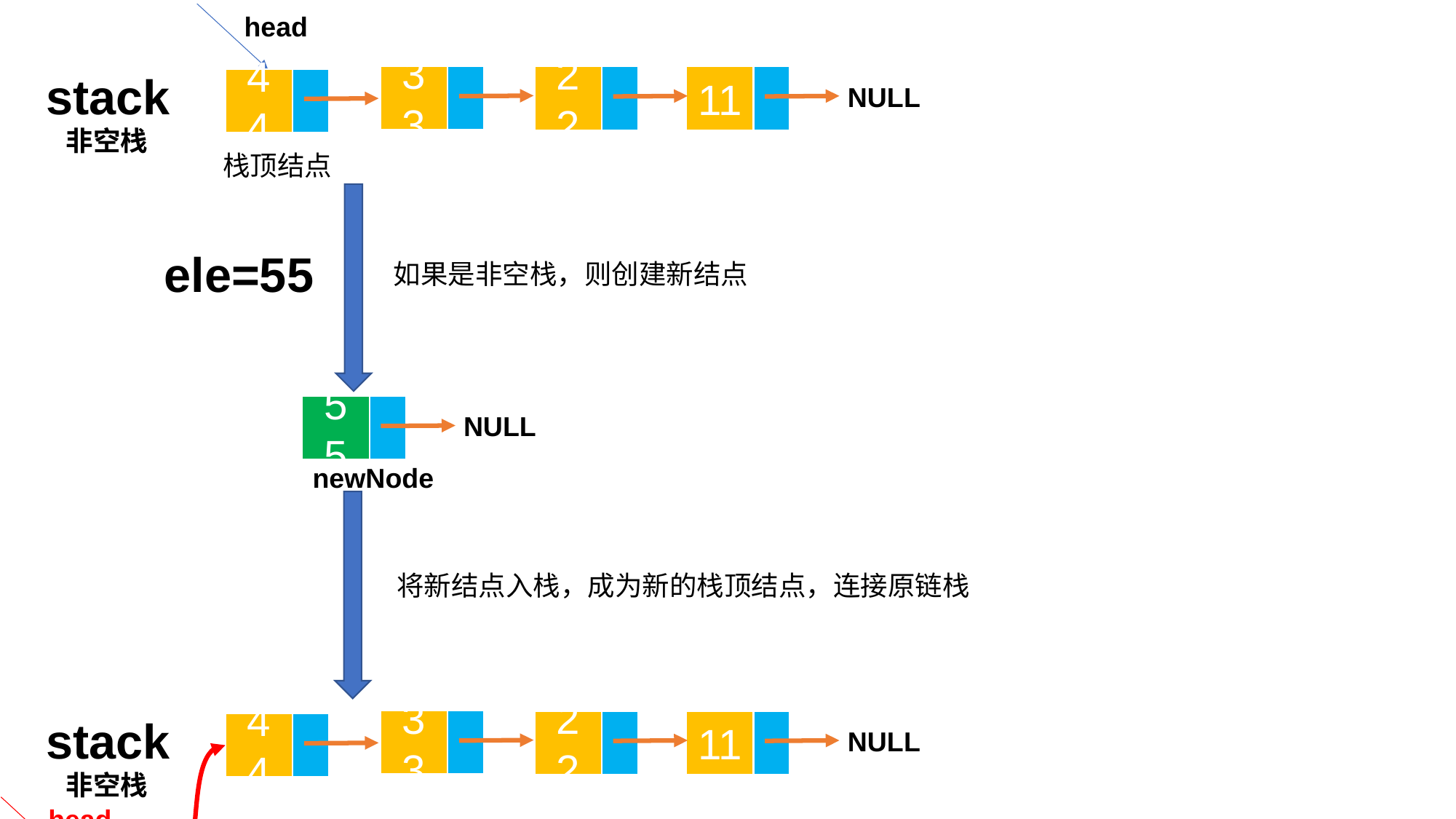

head
stack
33

22

11

44

NULL
非空栈
栈顶结点

ele=55
如果是非空栈，则创建新结点
55

NULL
newNode

将新结点入栈，成为新的栈顶结点，连接原链栈
stack
33

22

11

44

NULL
非空栈
head
①newNode->next=head
②head=newNode
55

NULL
栈顶结点
newNode